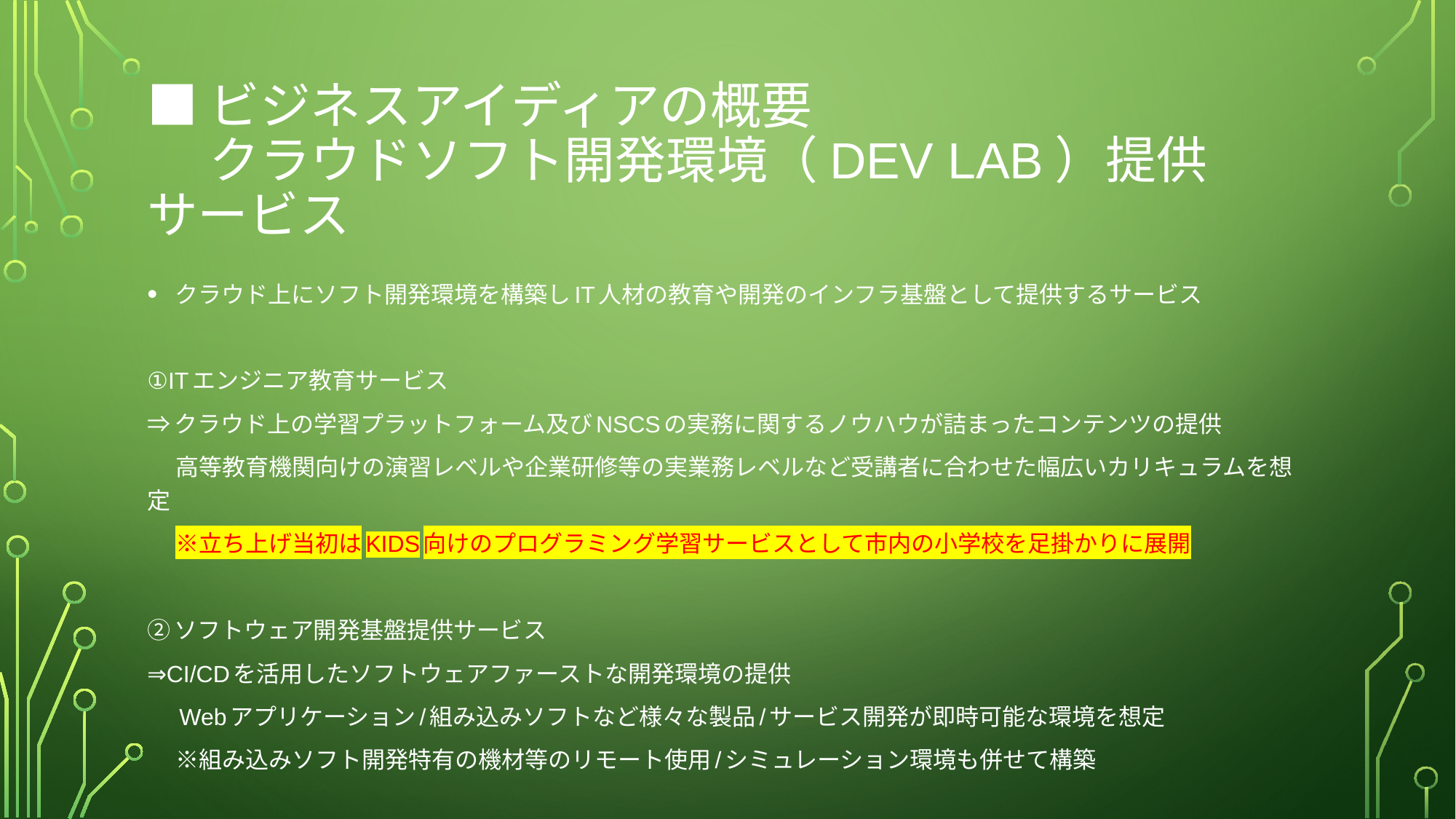

# ■ビジネスアイディアの概要 　 クラウドソフト開発環境（Dev Lab）提供サービス
クラウド上にソフト開発環境を構築しIT人材の教育や開発のインフラ基盤として提供するサービス

①ITエンジニア教育サービス
⇒クラウド上の学習プラットフォーム及びNSCSの実務に関するノウハウが詰まったコンテンツの提供
　 高等教育機関向けの演習レベルや企業研修等の実業務レベルなど受講者に合わせた幅広いカリキュラムを想定
　 ※立ち上げ当初はKIDS向けのプログラミング学習サービスとして市内の小学校を足掛かりに展開

②ソフトウェア開発基盤提供サービス
⇒CI/CDを活用したソフトウェアファーストな開発環境の提供
　 Webアプリケーション/組み込みソフトなど様々な製品/サービス開発が即時可能な環境を想定
　 ※組み込みソフト開発特有の機材等のリモート使用/シミュレーション環境も併せて構築